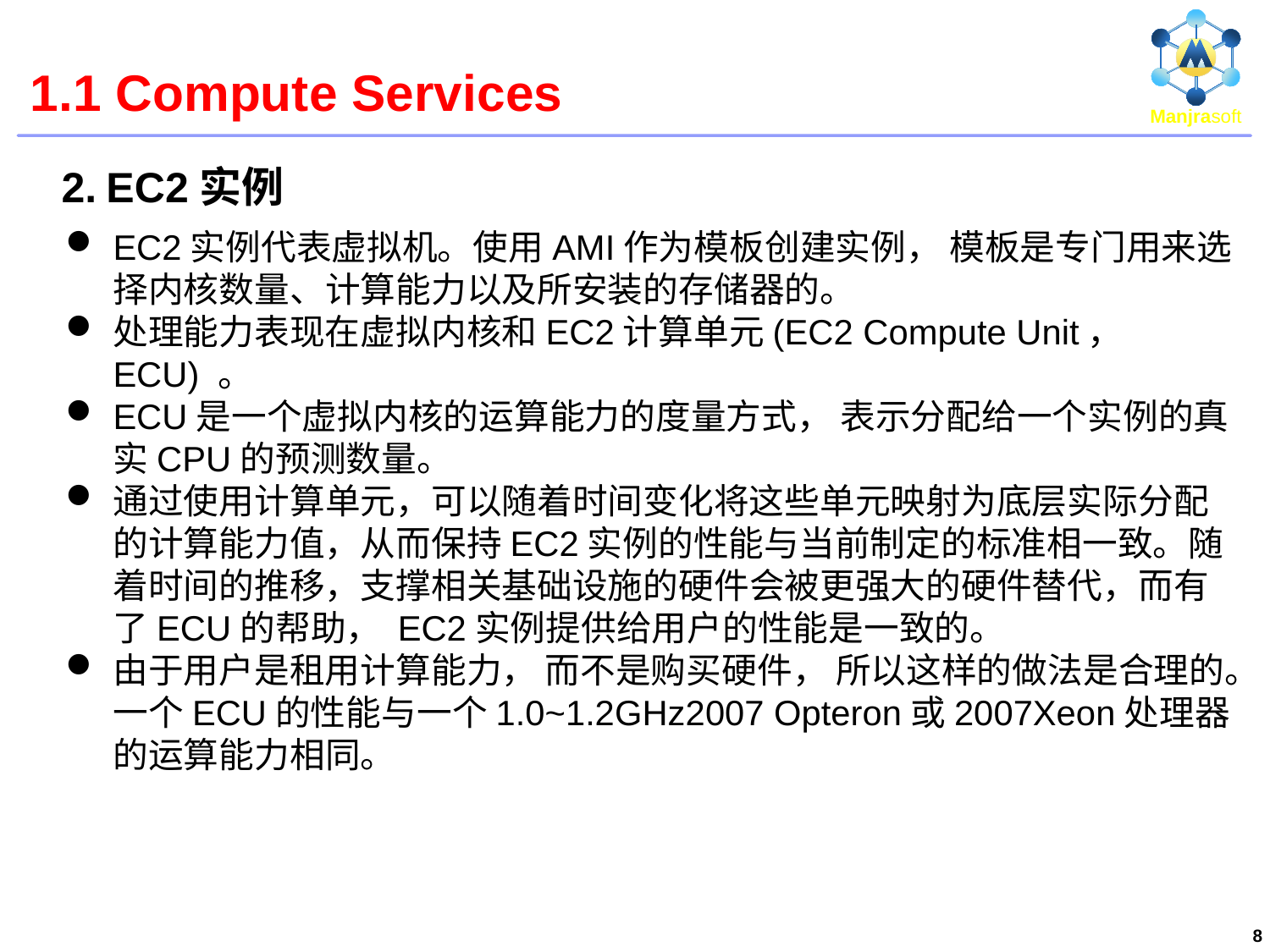

# 1.1 Compute Services
2. EC2实例
EC2实例代表虚拟机。使用AMI作为模板创建实例， 模板是专门用来选择内核数量、计算能力以及所安装的存储器的。
处理能力表现在虚拟内核和EC2计算单元(EC2 Compute Unit， ECU) 。
ECU是一个虚拟内核的运算能力的度量方式， 表示分配给一个实例的真实CPU的预测数量。
通过使用计算单元，可以随着时间变化将这些单元映射为底层实际分配的计算能力值，从而保持EC2实例的性能与当前制定的标准相一致。随着时间的推移，支撑相关基础设施的硬件会被更强大的硬件替代，而有了ECU的帮助， EC2实例提供给用户的性能是一致的。
由于用户是租用计算能力， 而不是购买硬件， 所以这样的做法是合理的。一个ECU的性能与一个1.0~1.2GHz2007 Opteron或2007Xeon处理器的运算能力相同。
8